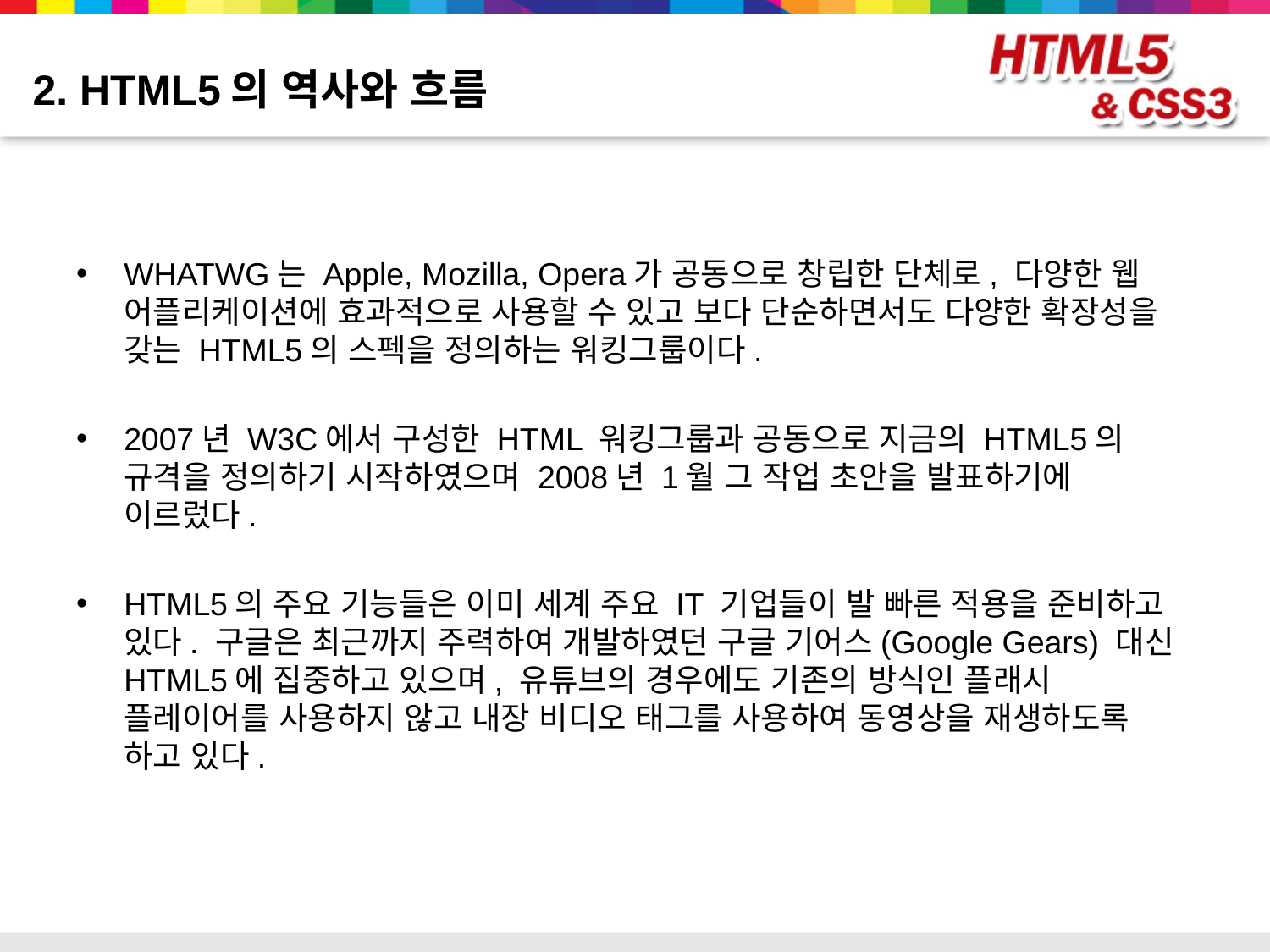

# 2. HTML5의 역사와 흐름
WHATWG는 Apple, Mozilla, Opera가 공동으로 창립한 단체로, 다양한 웹 어플리케이션에 효과적으로 사용할 수 있고 보다 단순하면서도 다양한 확장성을 갖는 HTML5의 스펙을 정의하는 워킹그룹이다.

2007년 W3C에서 구성한 HTML 워킹그룹과 공동으로 지금의 HTML5의 규격을 정의하기 시작하였으며 2008년 1월 그 작업 초안을 발표하기에 이르렀다.

HTML5의 주요 기능들은 이미 세계 주요 IT 기업들이 발 빠른 적용을 준비하고 있다. 구글은 최근까지 주력하여 개발하였던 구글 기어스(Google Gears) 대신 HTML5에 집중하고 있으며, 유튜브의 경우에도 기존의 방식인 플래시 플레이어를 사용하지 않고 내장 비디오 태그를 사용하여 동영상을 재생하도록 하고 있다.